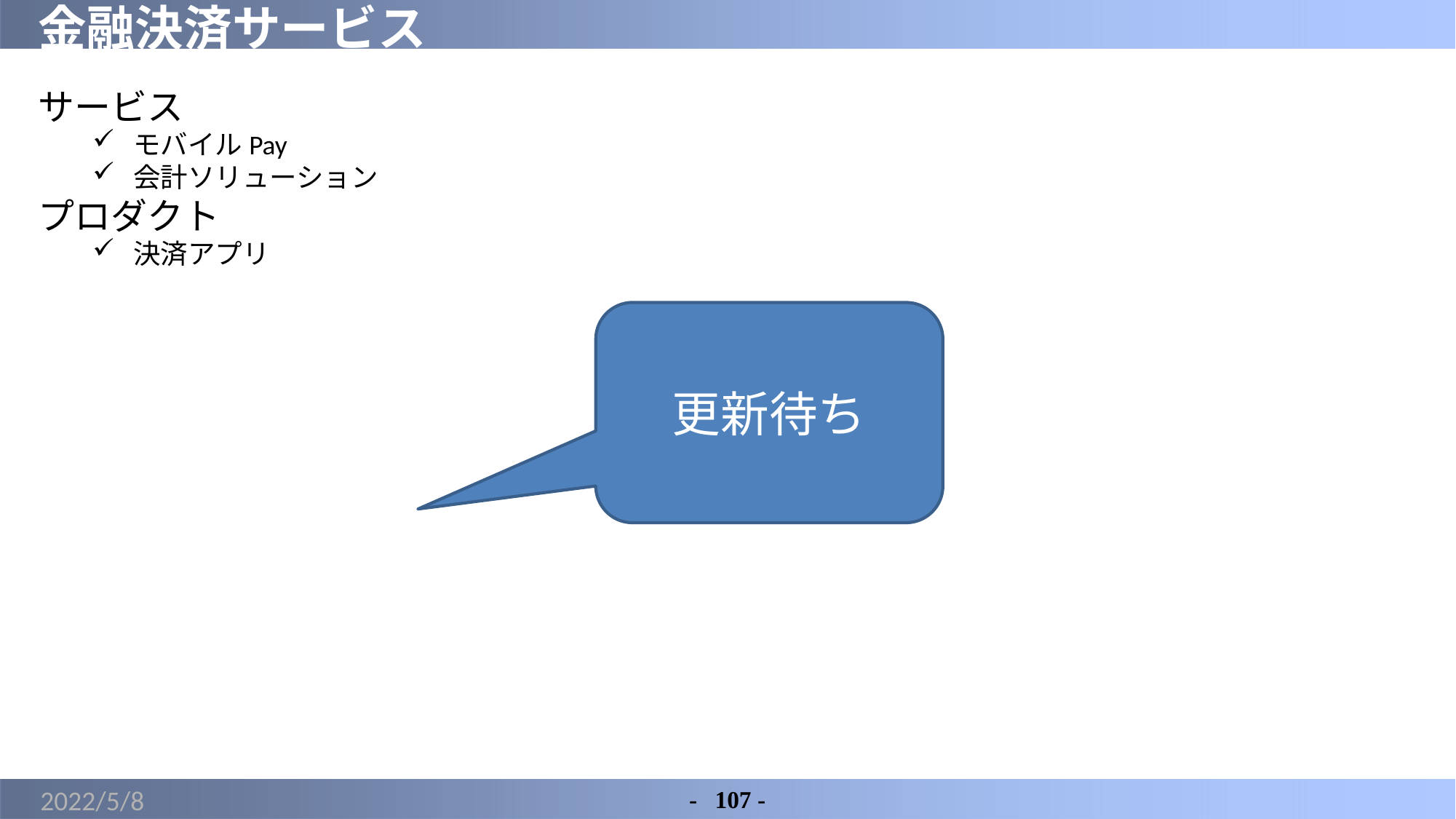

# 金融決済サービス
サービス
モバイルPay
会計ソリューション
プロダクト
決済アプリ

更新待ち
2022/5/8
-	107 -